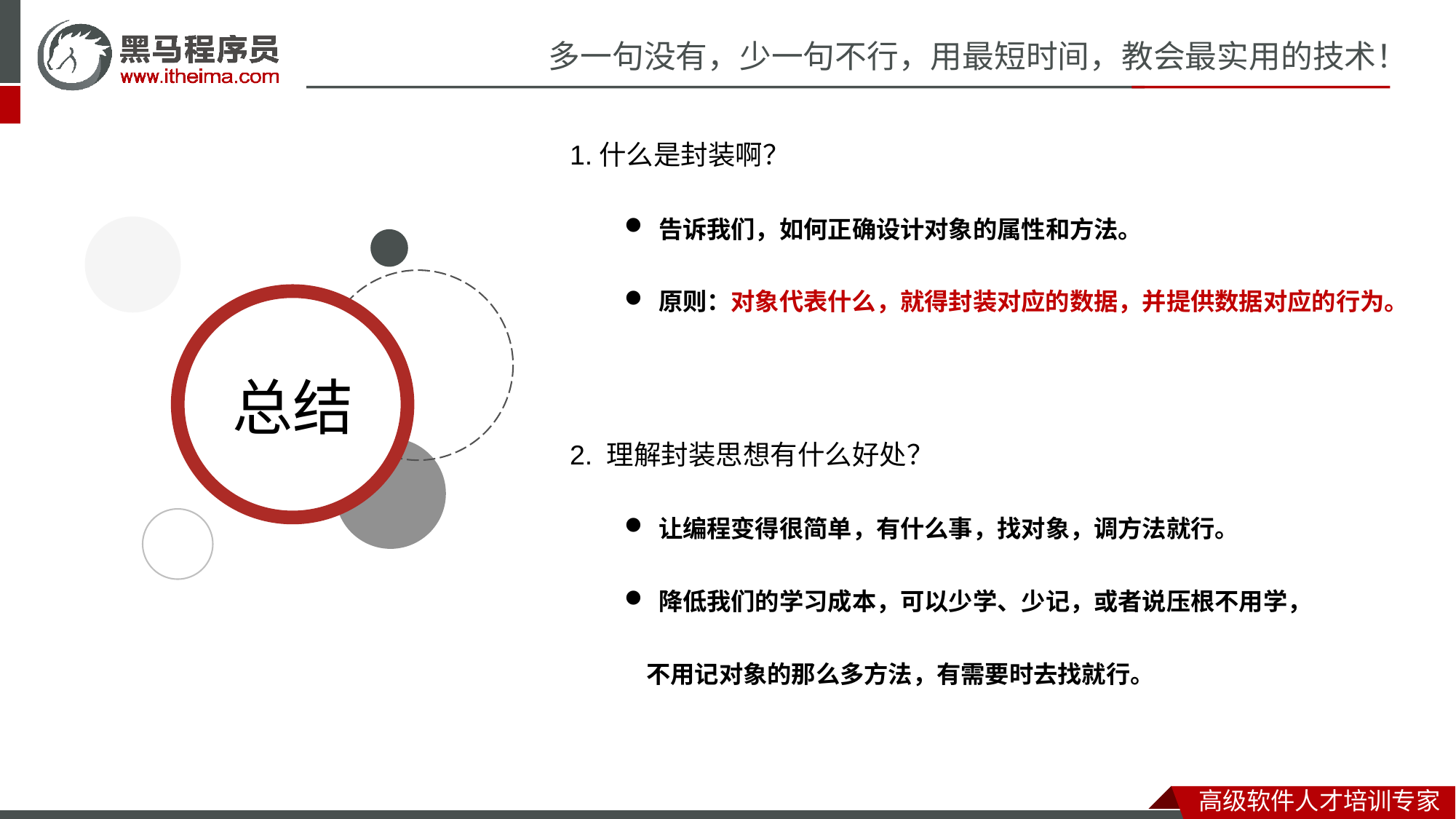

1.什么是封装啊？
告诉我们，如何正确设计对象的属性和方法。
原则：对象代表什么，就得封装对应的数据，并提供数据对应的行为。
2. 理解封装思想有什么好处？
让编程变得很简单，有什么事，找对象，调方法就行。
降低我们的学习成本，可以少学、少记，或者说压根不用学，
   不用记对象的那么多方法，有需要时去找就行。